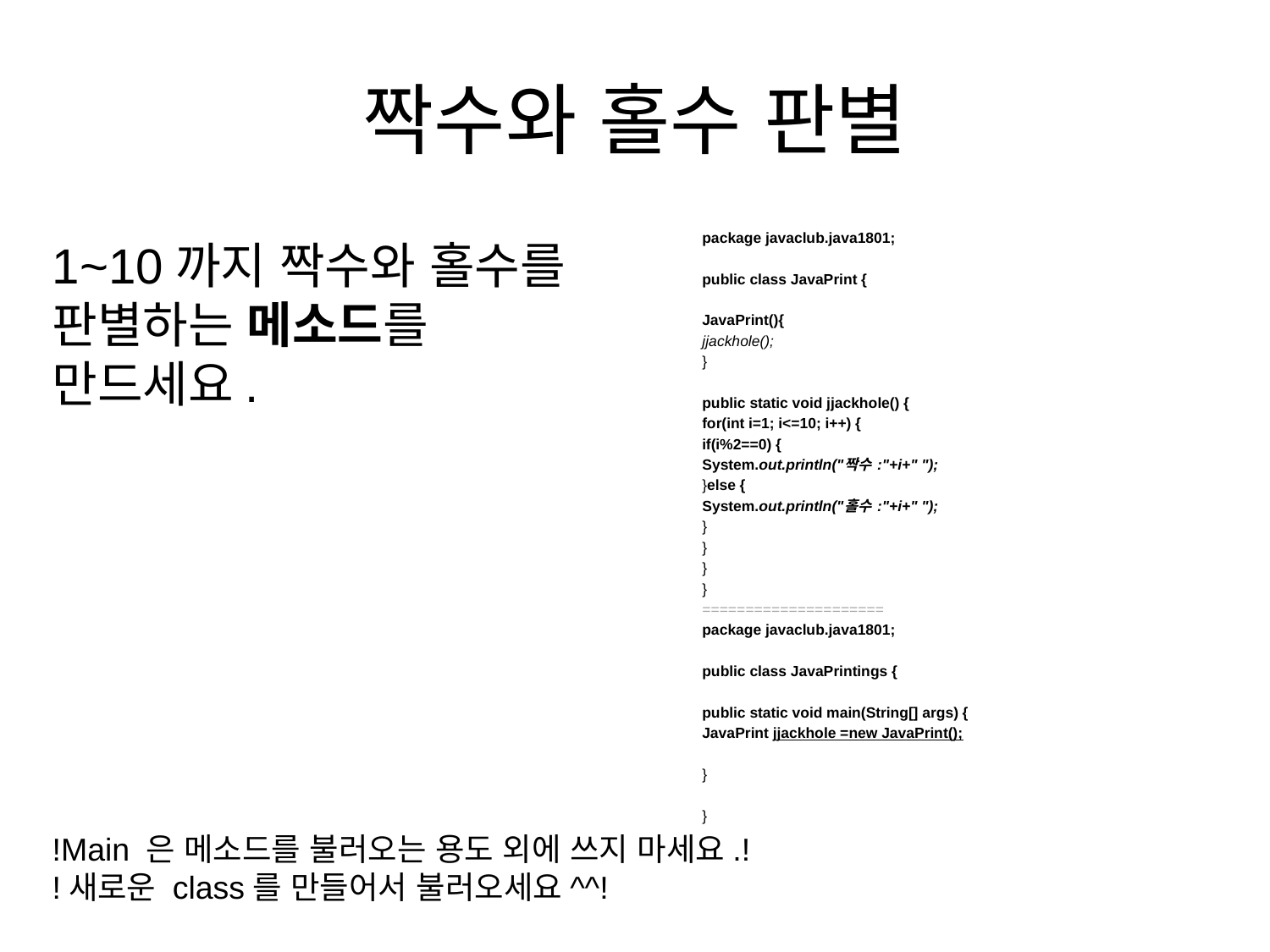

# 짝수와 홀수 판별
package javaclub.java1801;

public class JavaPrint {

JavaPrint(){
jjackhole();
}

public static void jjackhole() {
for(int i=1; i<=10; i++) {
if(i%2==0) {
System.out.println("짝수 :"+i+" ");
}else {
System.out.println("홀수 :"+i+" ");
}
}
}
}
=====================
package javaclub.java1801;

public class JavaPrintings {

public static void main(String[] args) {
JavaPrint jjackhole =new JavaPrint();

}

}

1~10까지 짝수와 홀수를 판별하는 메소드를 만드세요.
!Main 은 메소드를 불러오는 용도 외에 쓰지 마세요.!
!새로운 class를 만들어서 불러오세요^^!